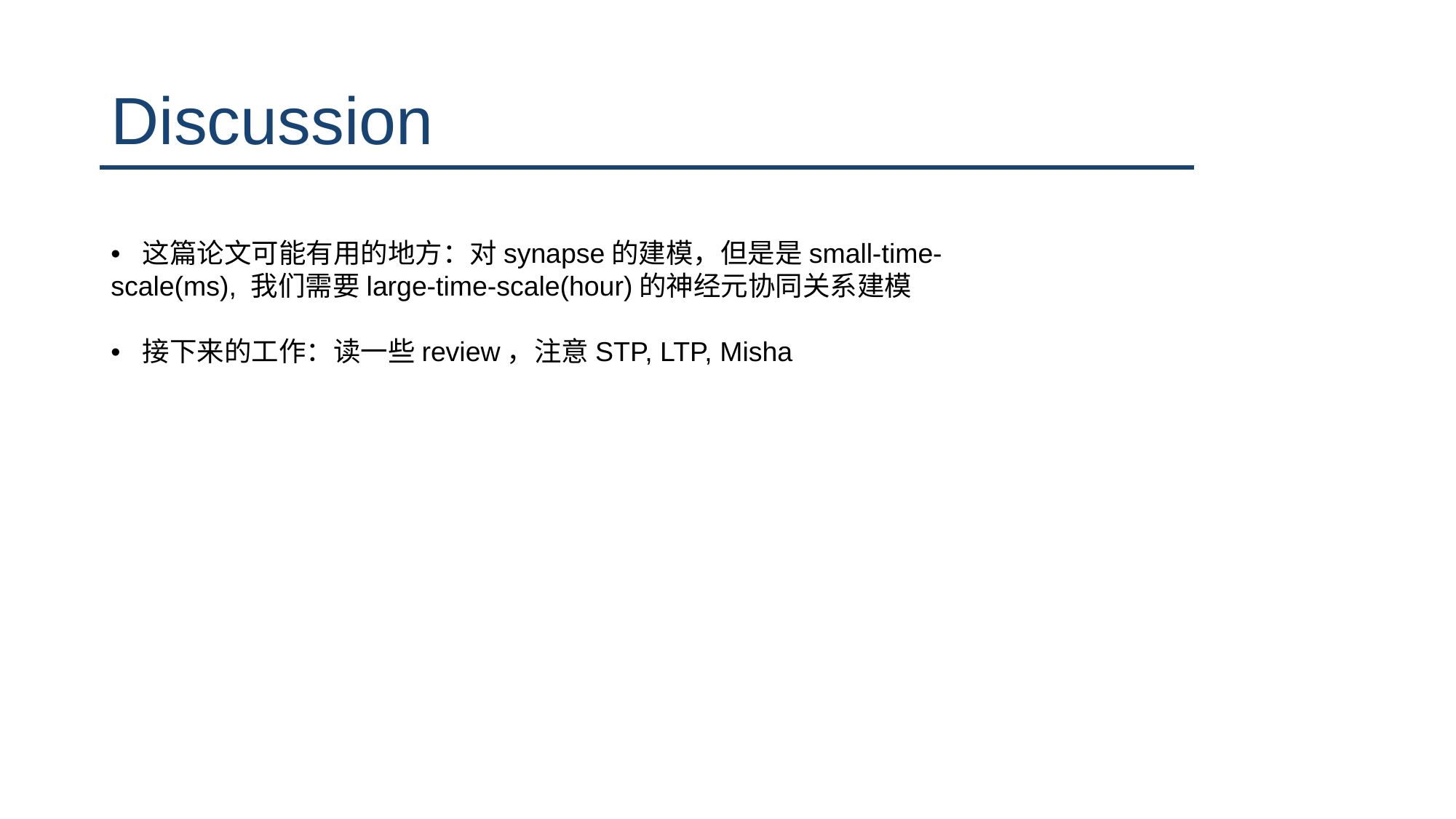

# Discussion
•  这篇论文可能有用的地方：对synapse的建模，但是是small-time-scale(ms), 我们需要large-time-scale(hour)的神经元协同关系建模

•  接下来的工作：读一些review，注意STP, LTP, Misha